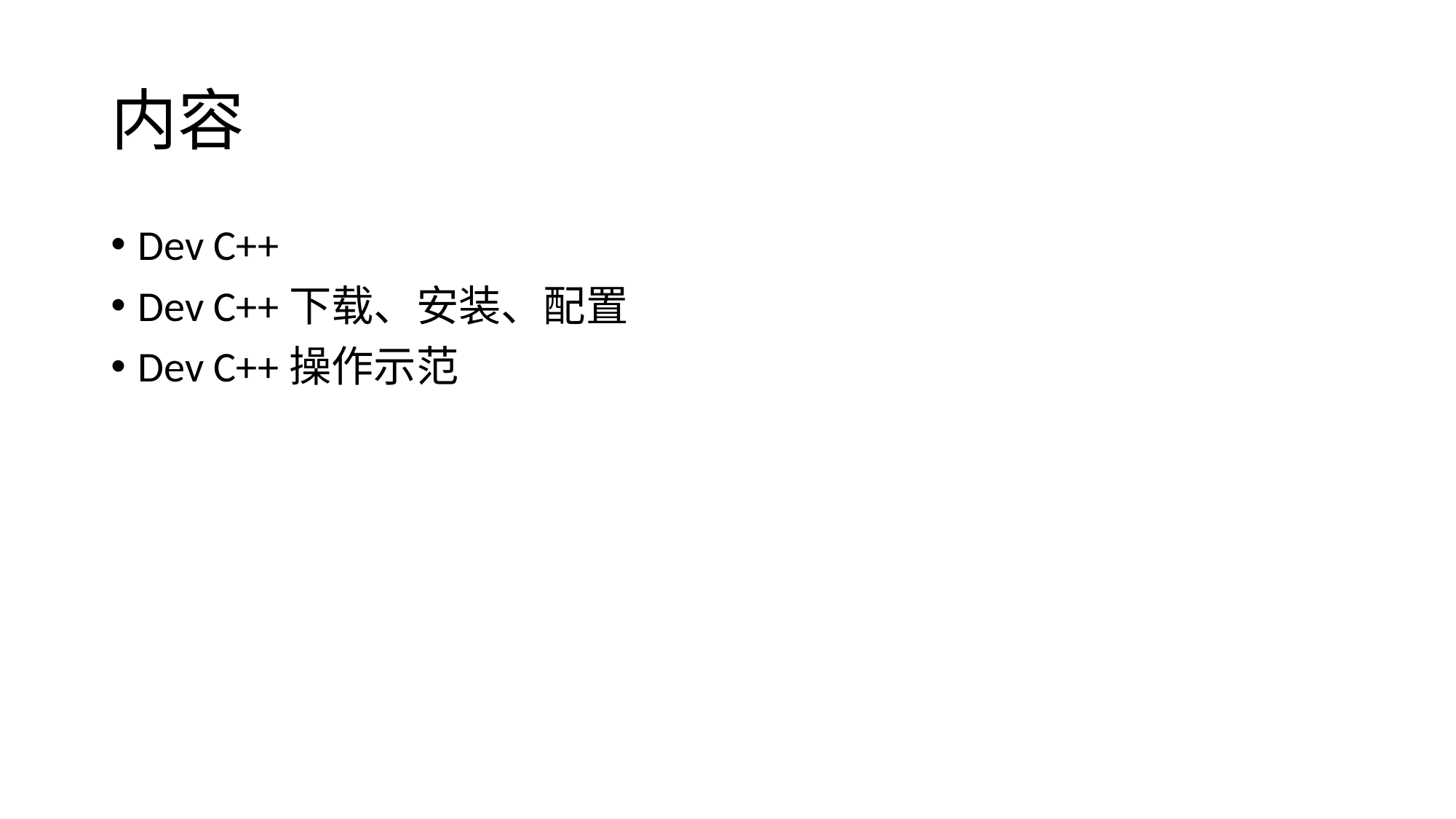

# 内容
Dev C++
Dev C++下载、安装、配置
Dev C++操作示范